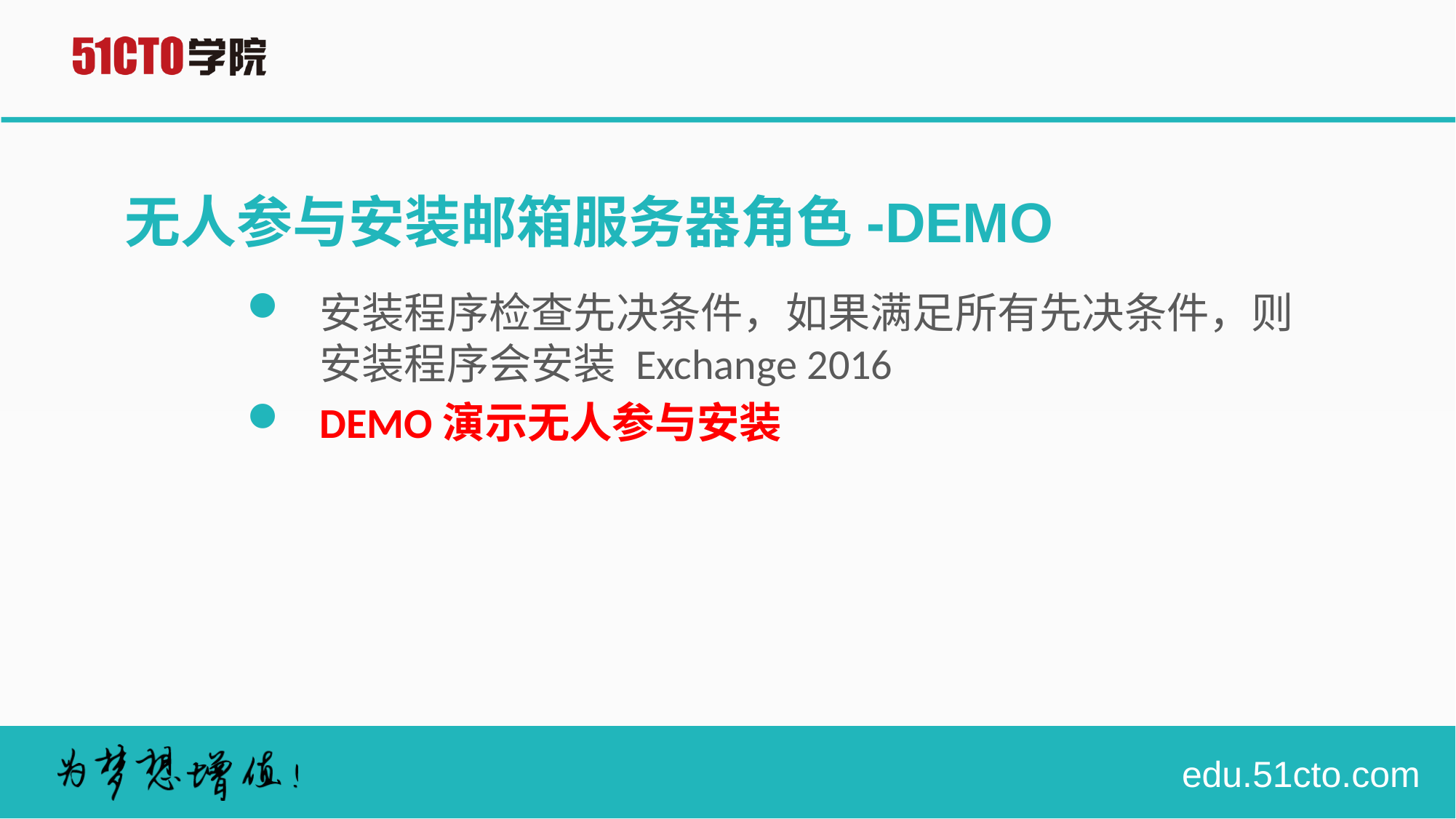

# 无人参与安装邮箱服务器角色-DEMO
安装程序检查先决条件，如果满足所有先决条件，则安装程序会安装 Exchange 2016
DEMO演示无人参与安装